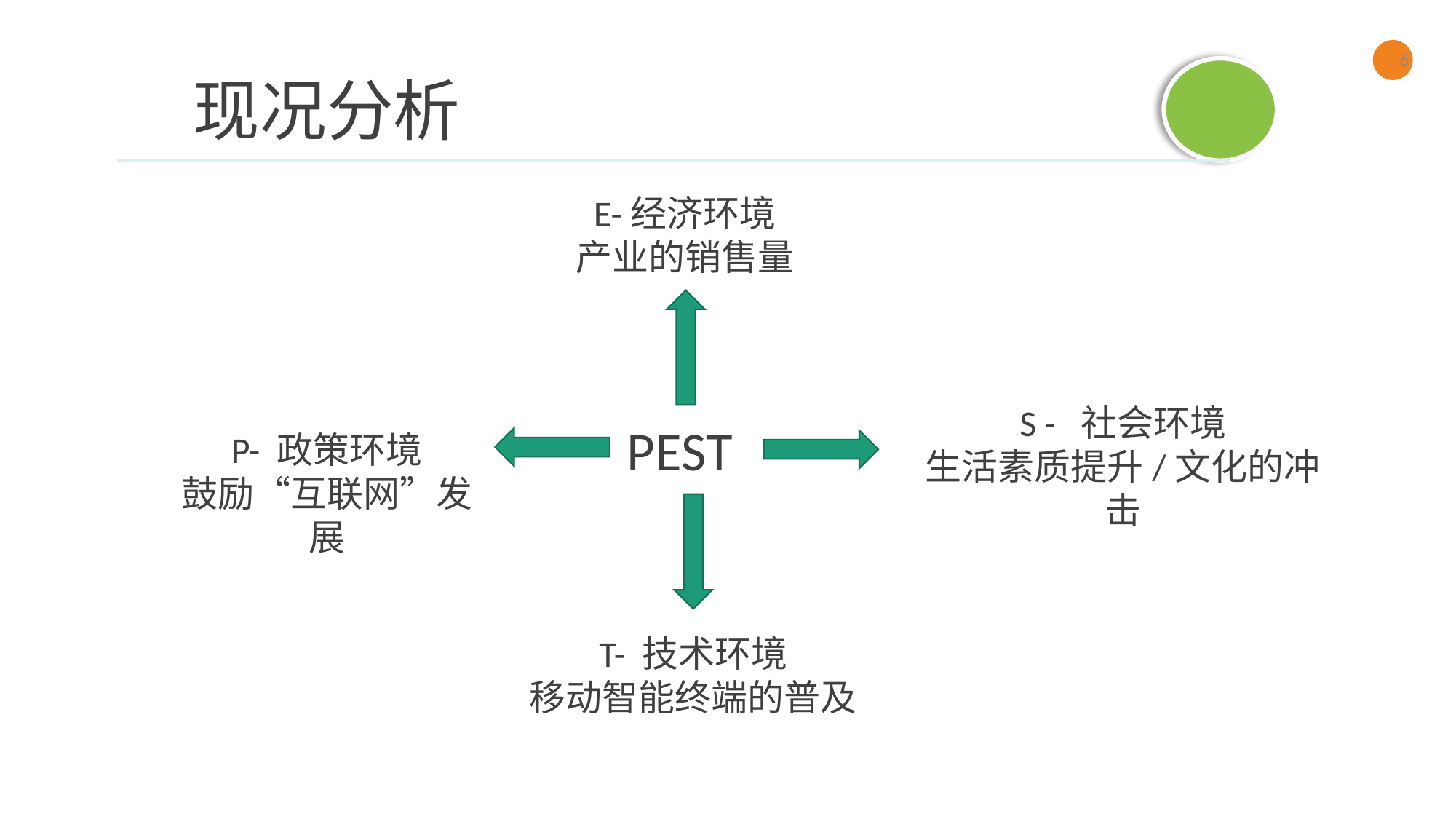

6

现况分析
E-经济环境
产业的销售量

S -  社会环境
生活素质提升/文化的冲击

PEST
P- 政策环境
鼓励“互联网”发展

T- 技术环境
移动智能终端的普及